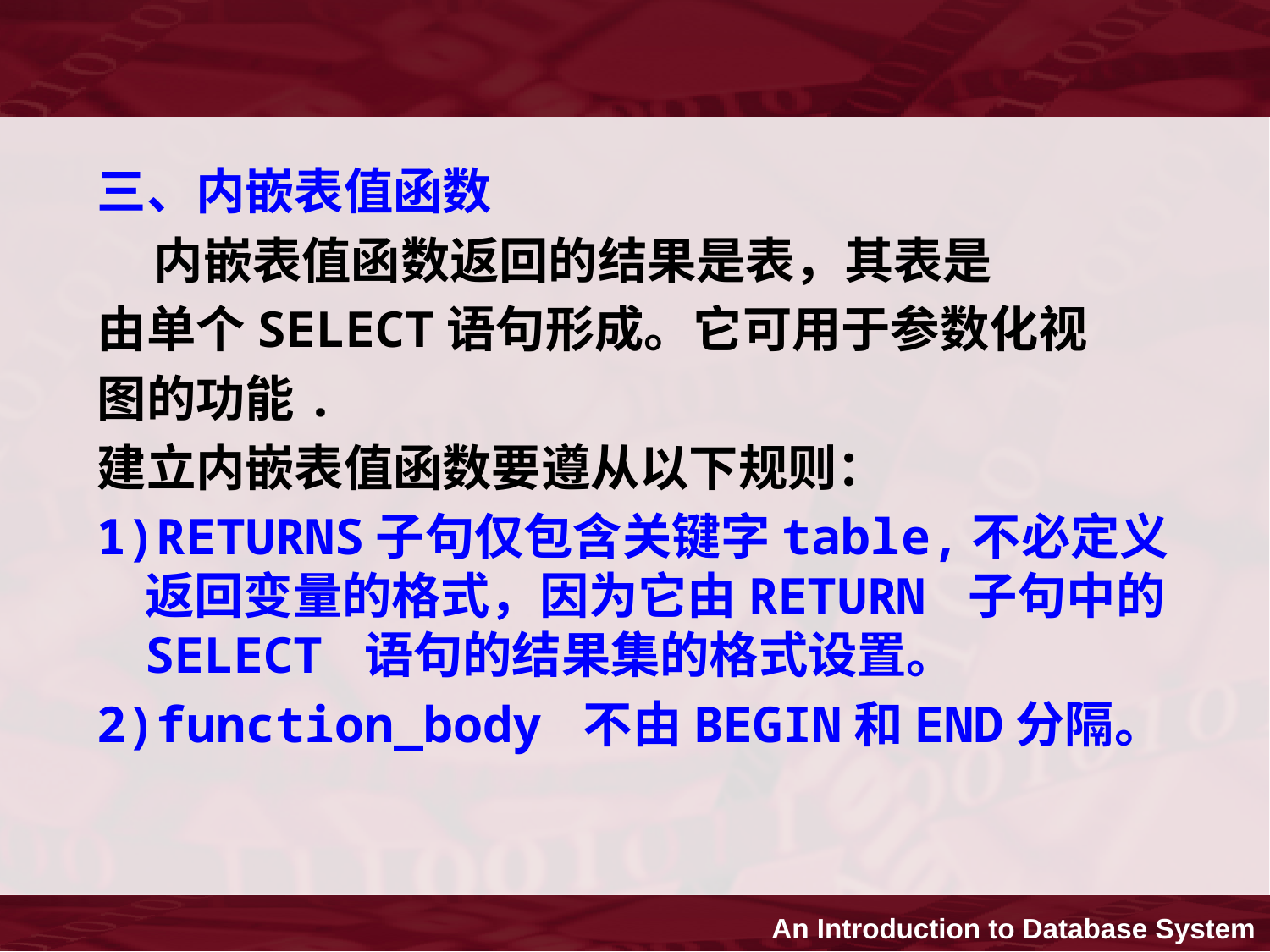

三、内嵌表值函数
    内嵌表值函数返回的结果是表，其表是
由单个SELECT语句形成。它可用于参数化视
图的功能.
建立内嵌表值函数要遵从以下规则：
1)RETURNS子句仅包含关键字table,不必定义返回变量的格式，因为它由RETURN 子句中的 SELECT 语句的结果集的格式设置。
2)function_body 不由BEGIN和END分隔。